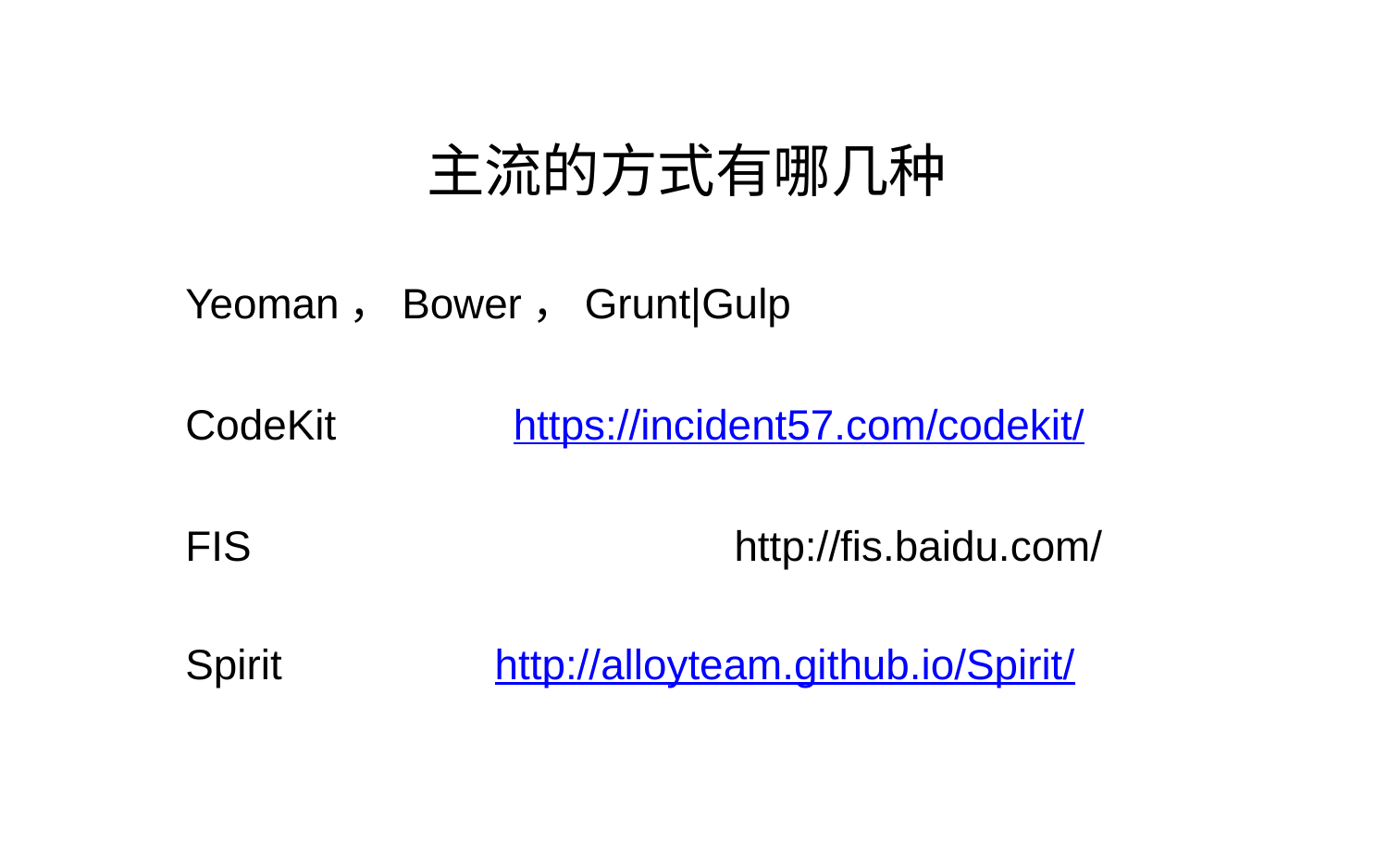

主流的方式有哪几种
Yeoman，Bower，Grunt|Gulp

CodeKit               https://incident57.com/codekit/

FIS                                         http://fis.baidu.com/

Spirit                  http://alloyteam.github.io/Spirit/